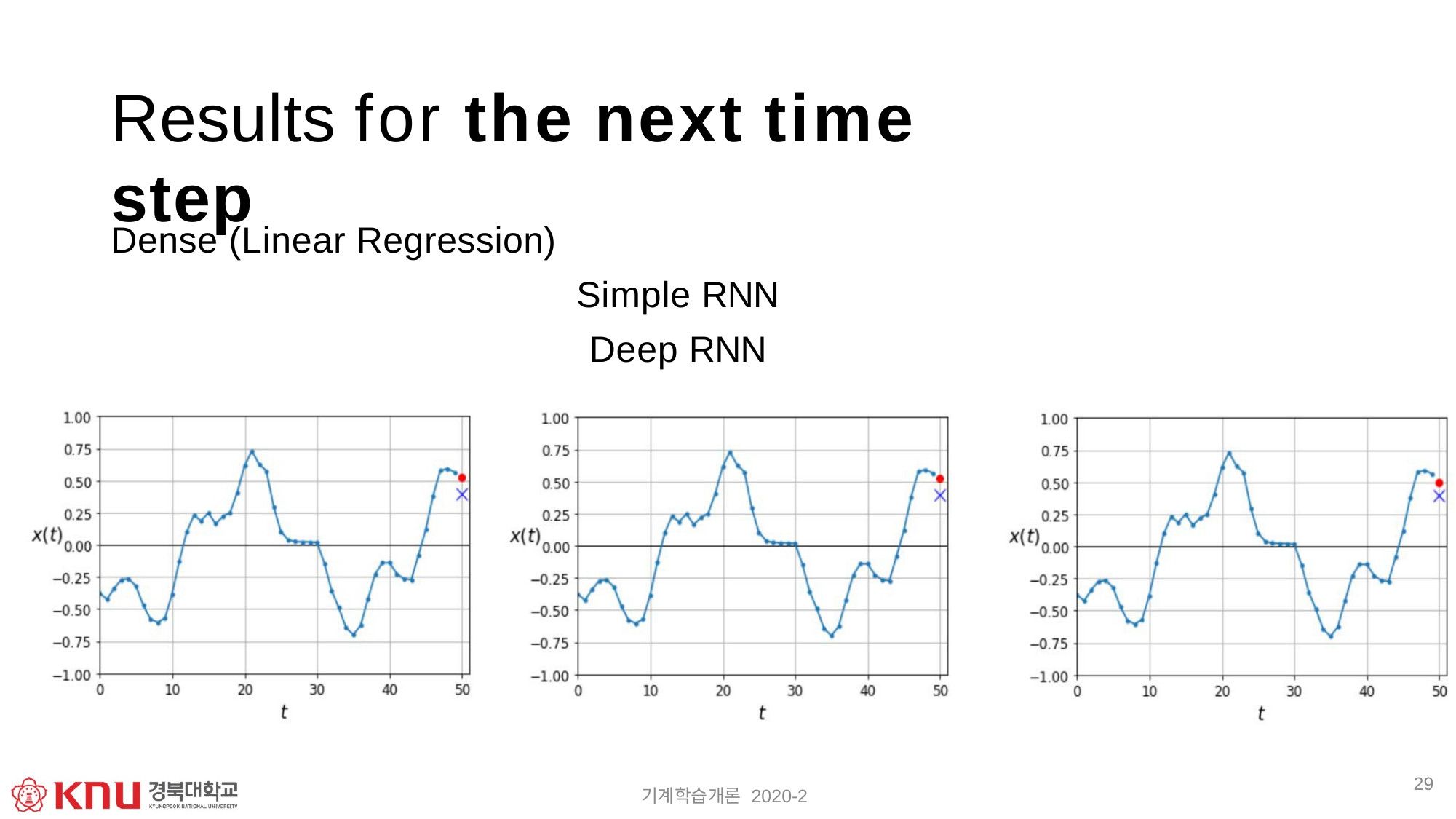

# Results for the next time step
Dense (Linear Regression)
Simple RNN
Deep RNN

29
기계학습개론 2020-2